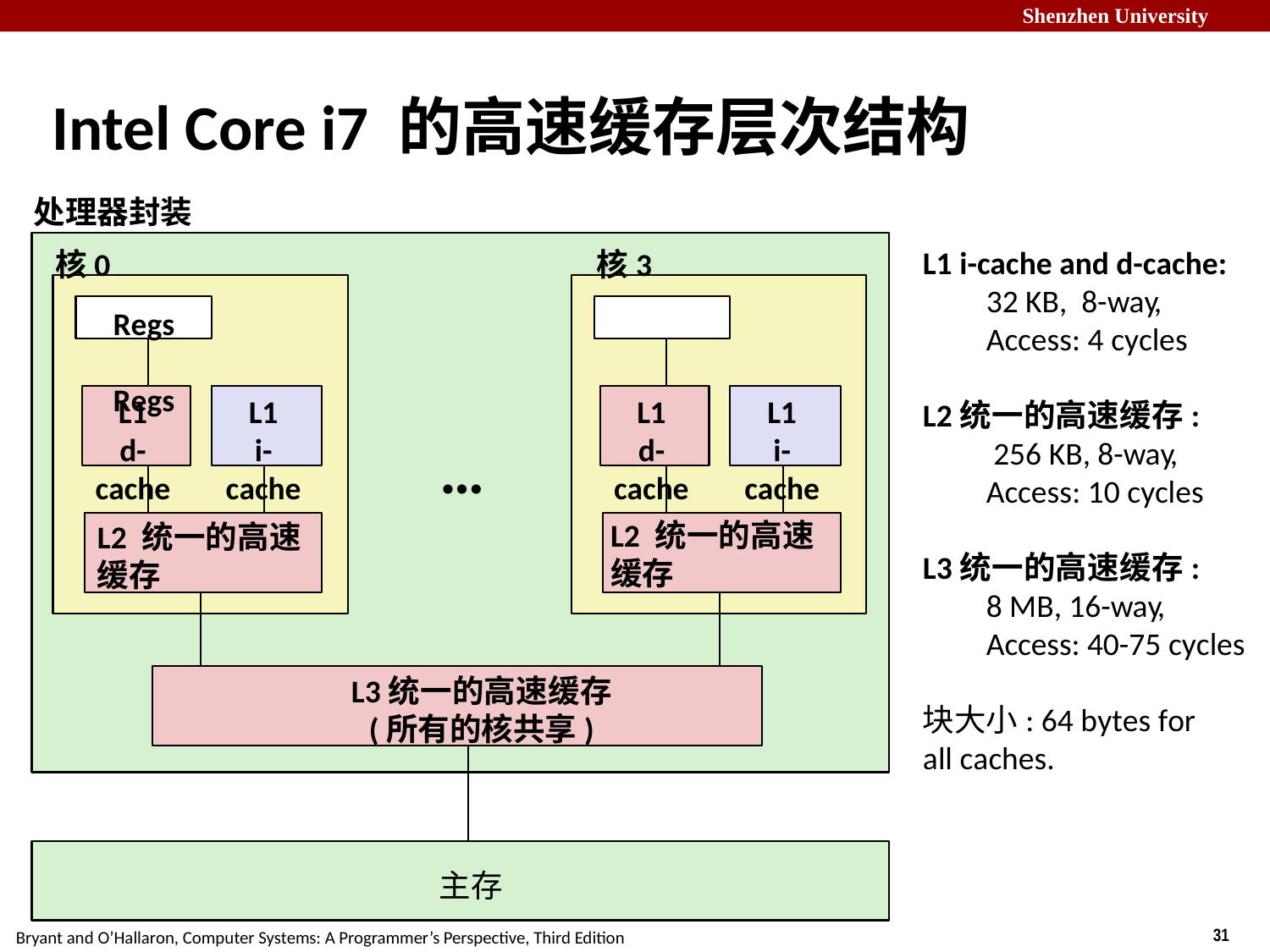

# Intel Core i7 的高速缓存层次结构
处理器封装
核0	核3
Regs	Regs

L1 i-cache and d-cache:
32 KB,  8-way,
Access: 4 cycles

L1
d-cache
L1
i-cache
L1
d-cache
L1
i-cache
L2统一的高速缓存:
256 KB, 8-way,
Access: 10 cycles
…

L2 统一的高速缓存
L2 统一的高速缓存
L3统一的高速缓存:
8 MB, 16-way,
Access: 40-75 cycles

L3统一的高速缓存
(所有的核共享)
块大小: 64 bytes for all caches.

主存